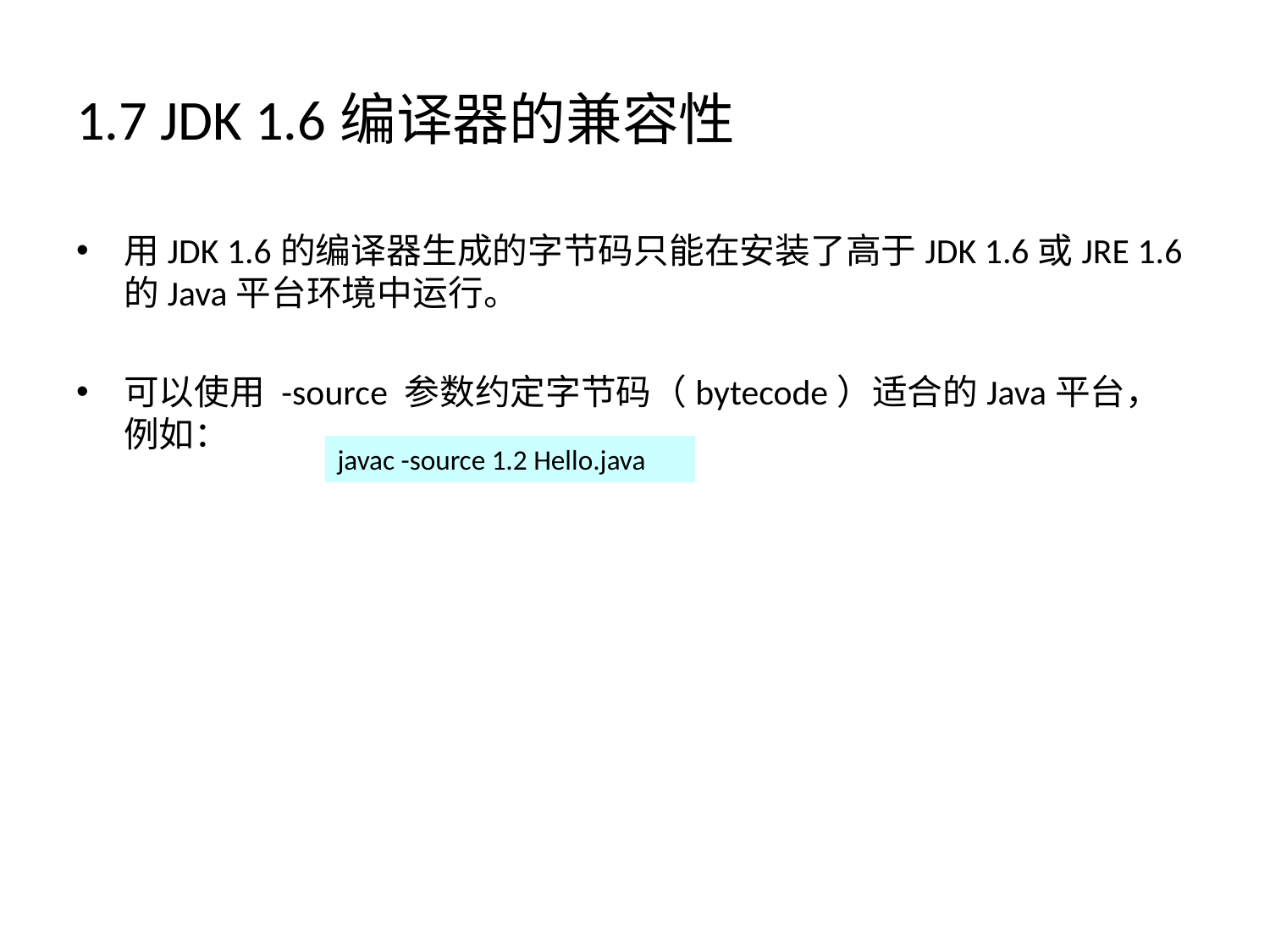

# 1.7 JDK 1.6编译器的兼容性
用JDK 1.6的编译器生成的字节码只能在安装了高于JDK 1.6或JRE 1.6的Java平台环境中运行。

可以使用 -source 参数约定字节码（bytecode）适合的Java平台，例如：
javac -source 1.2 Hello.java